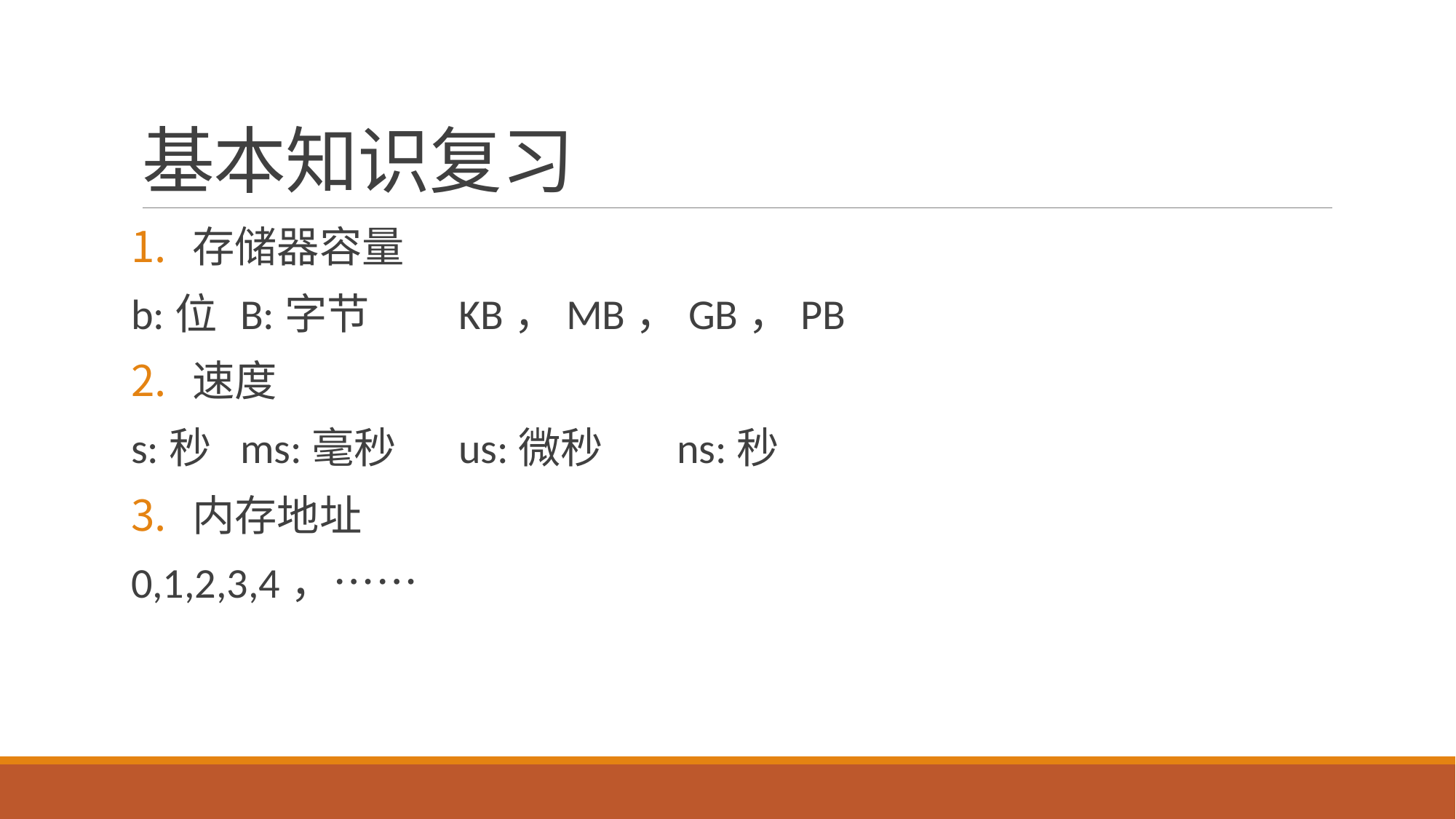

# 基本知识复习
存储器容量
b:位	B:字节	KB，MB，GB，PB
速度
s:秒	ms:毫秒 	us:微秒 	ns:秒
内存地址
0,1,2,3,4，……